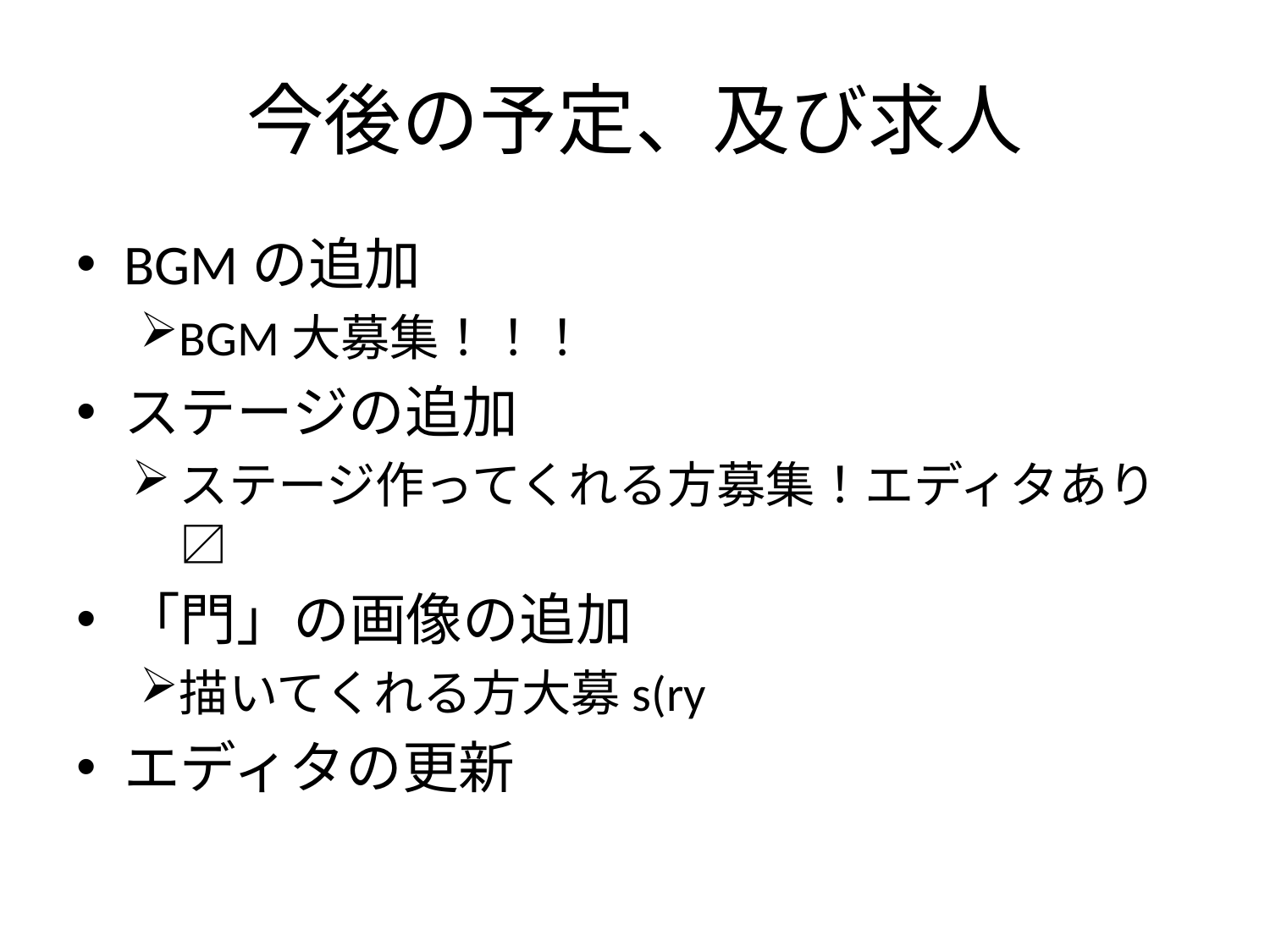

# 今後の予定、及び求人
BGMの追加
BGM大募集！！！
ステージの追加
ステージ作ってくれる方募集！エディタあり〼
「門」の画像の追加
描いてくれる方大募s(ry
エディタの更新